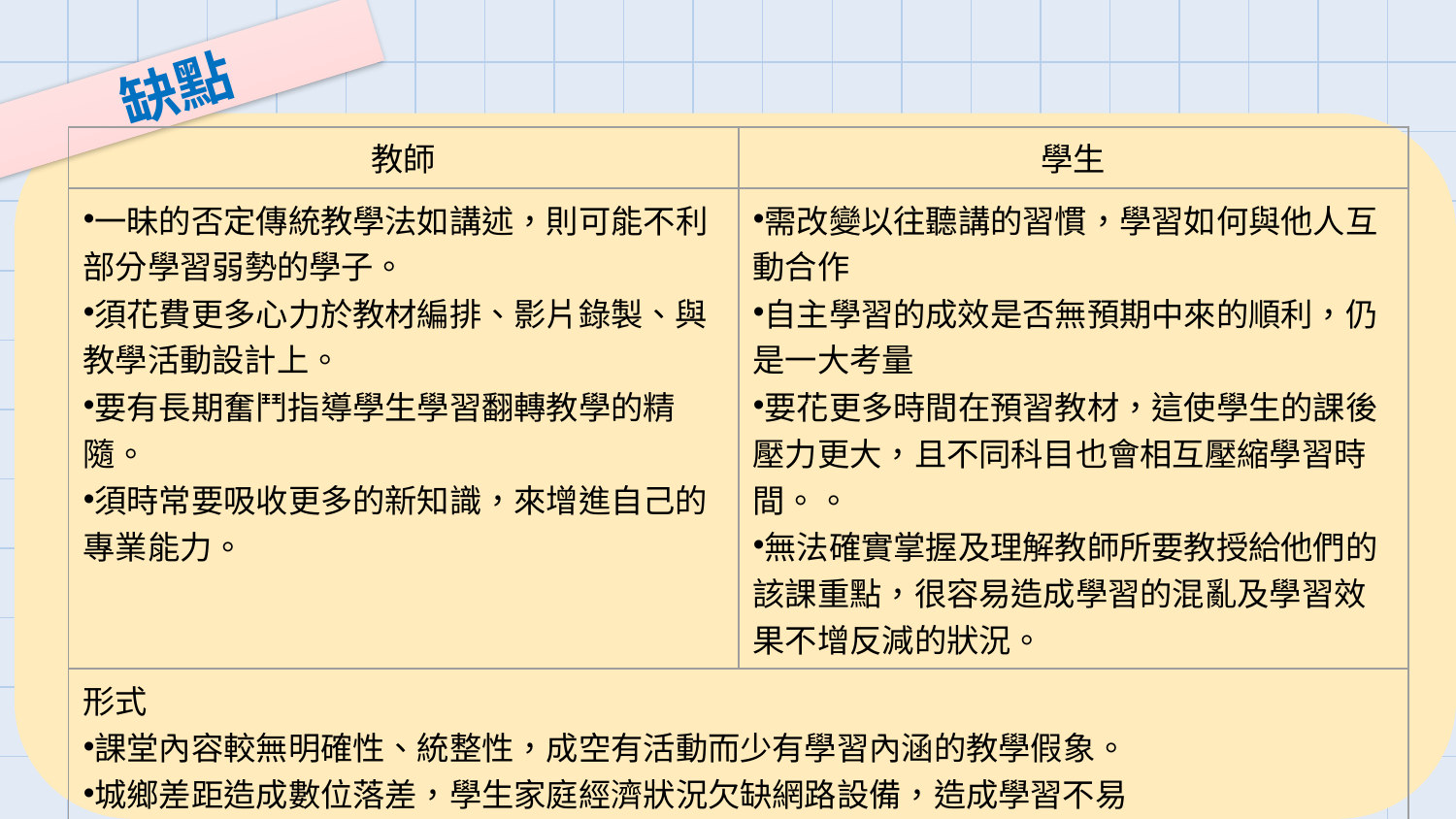

缺點

| 教師 | 學生 |
| --- | --- |
| 一昧的否定傳統教學法如講述，則可能不利部分學習弱勢的學子。 須花費更多心力於教材編排、影片錄製、與教學活動設計上。 要有長期奮鬥指導學生學習翻轉教學的精隨。 須時常要吸收更多的新知識，來增進自己的專業能力。 | 需改變以往聽講的習慣，學習如何與他人互動合作 自主學習的成效是否無預期中來的順利，仍是一大考量 要花更多時間在預習教材，這使學生的課後壓力更大，且不同科目也會相互壓縮學習時間。。 無法確實掌握及理解教師所要教授給他們的該課重點，很容易造成學習的混亂及學習效果不增反減的狀況。 |
| 形式 課堂內容較無明確性、統整性，成空有活動而少有學習內涵的教學假象。 城鄉差距造成數位落差，學生家庭經濟狀況欠缺網路設備，造成學習不易 教育價值觀點仍未全面變革，造成家長可能因此不信任新方法足以提升學生學習成就的可能性。 |  |